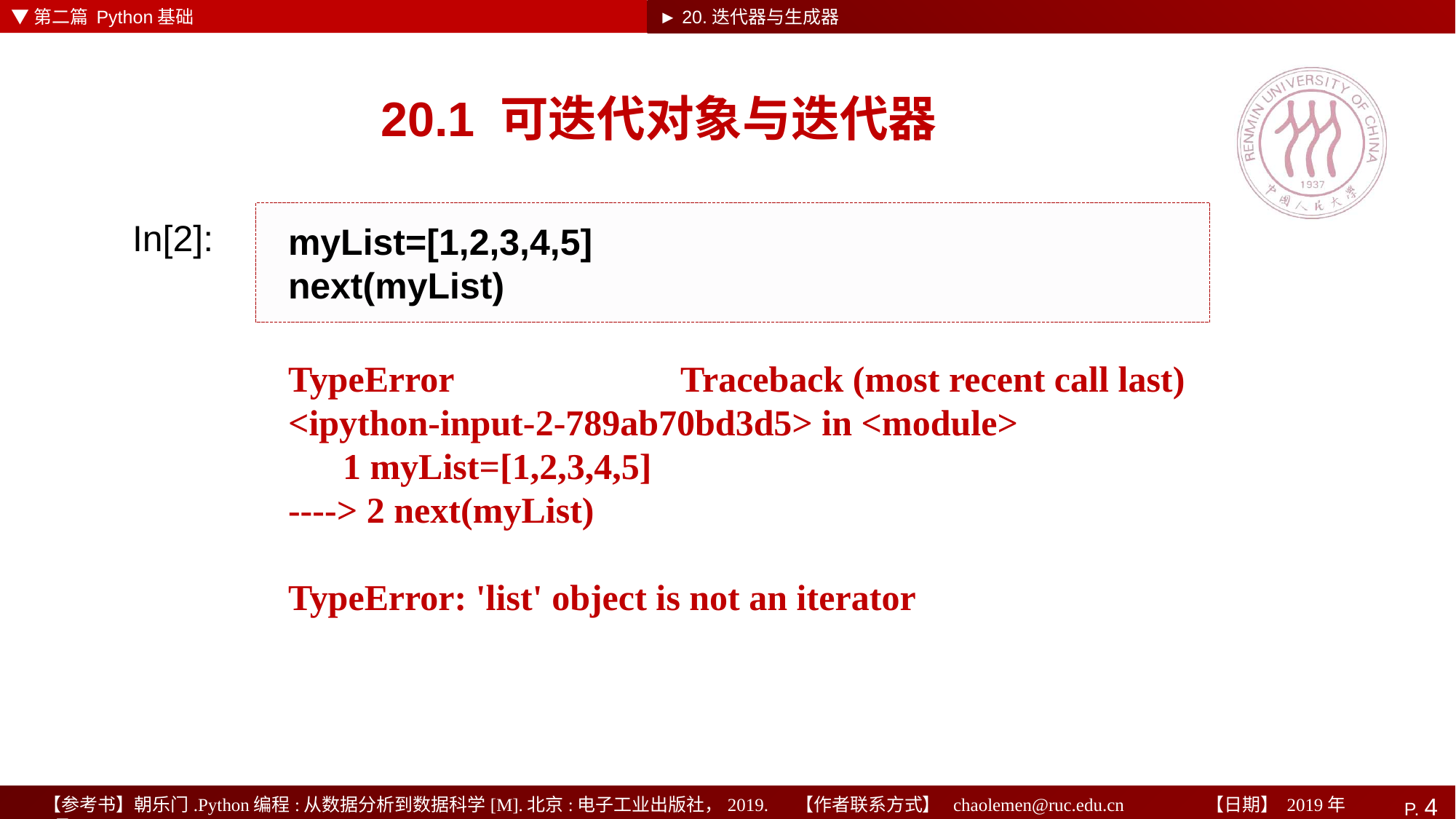

▼第二篇 Python基础
► 20.迭代器与生成器
# 20.1 可迭代对象与迭代器
myList=[1,2,3,4,5]
next(myList)
In[2]:
TypeError                         Traceback (most recent call last)
<ipython-input-2-789ab70bd3d5> in <module>
      1 myList=[1,2,3,4,5]
----> 2 next(myList)

TypeError: 'list' object is not an iterator